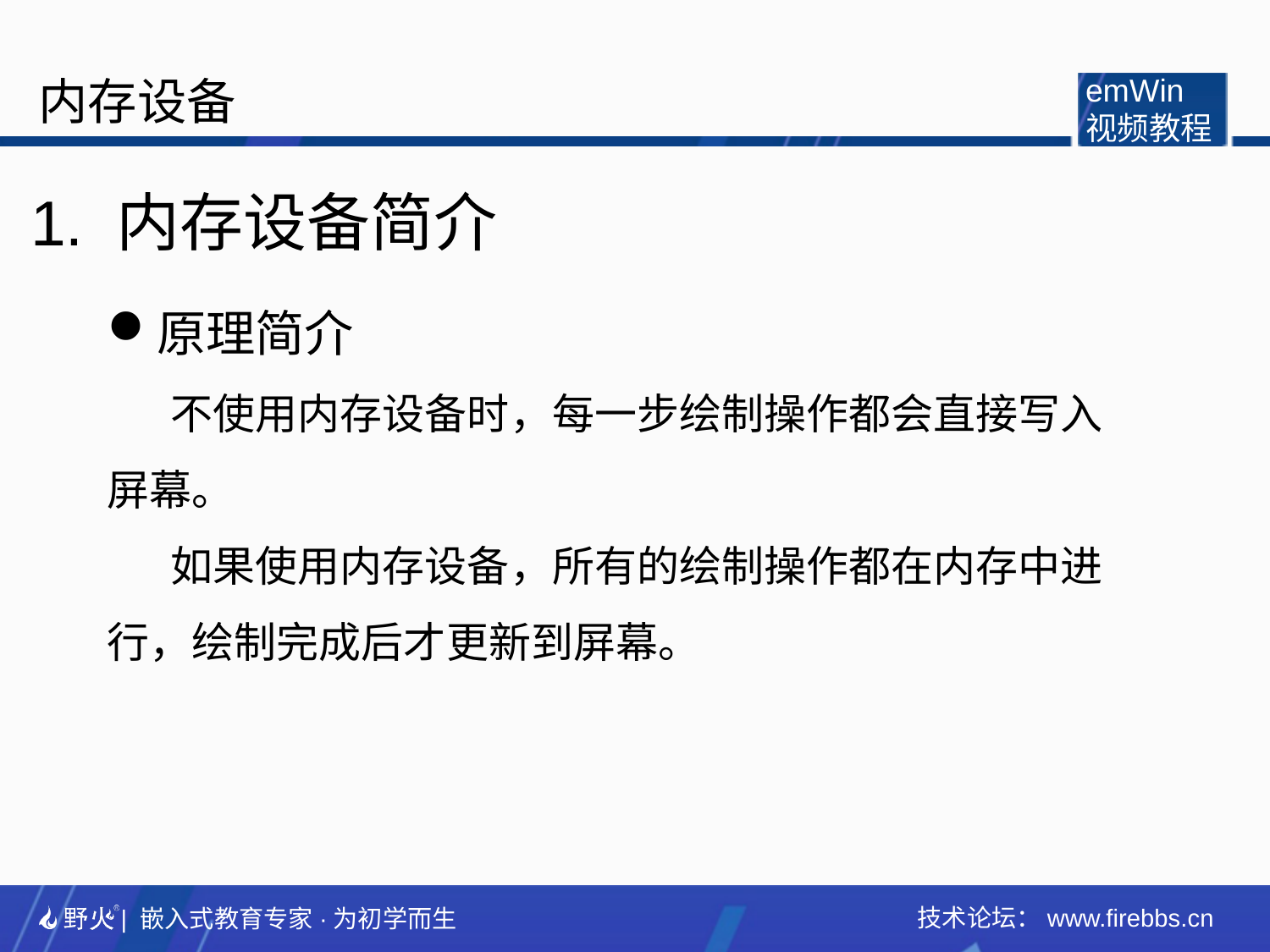

内存设备
emWin
视频教程
1. 内存设备简介
原理简介
不使用内存设备时，每一步绘制操作都会直接写入屏幕。
如果使用内存设备，所有的绘制操作都在内存中进行，绘制完成后才更新到屏幕。